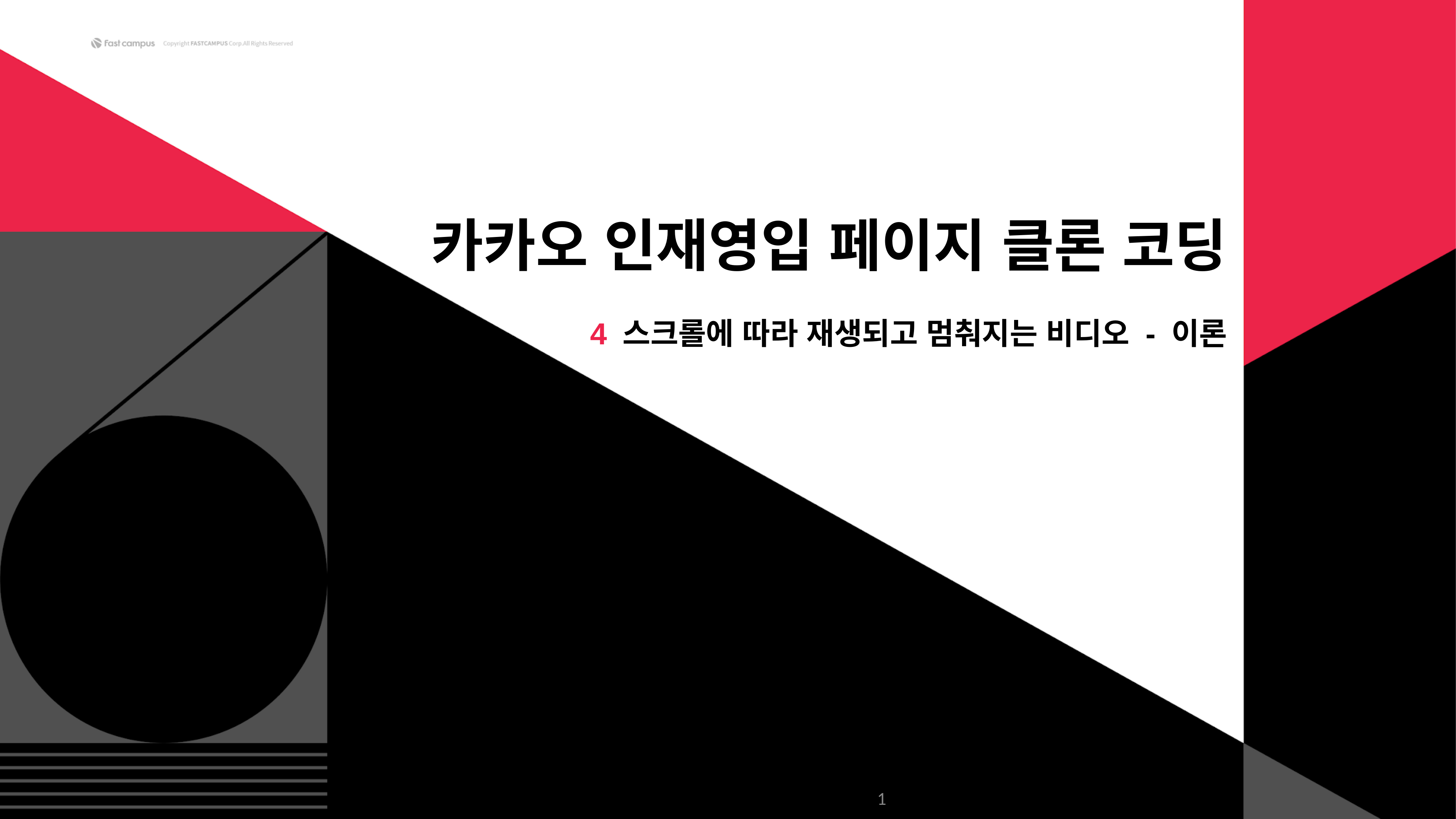

카카오 인재영입 페이지 클론 코딩

4 스크롤에 따라 재생되고 멈춰지는 비디오 - 이론
1